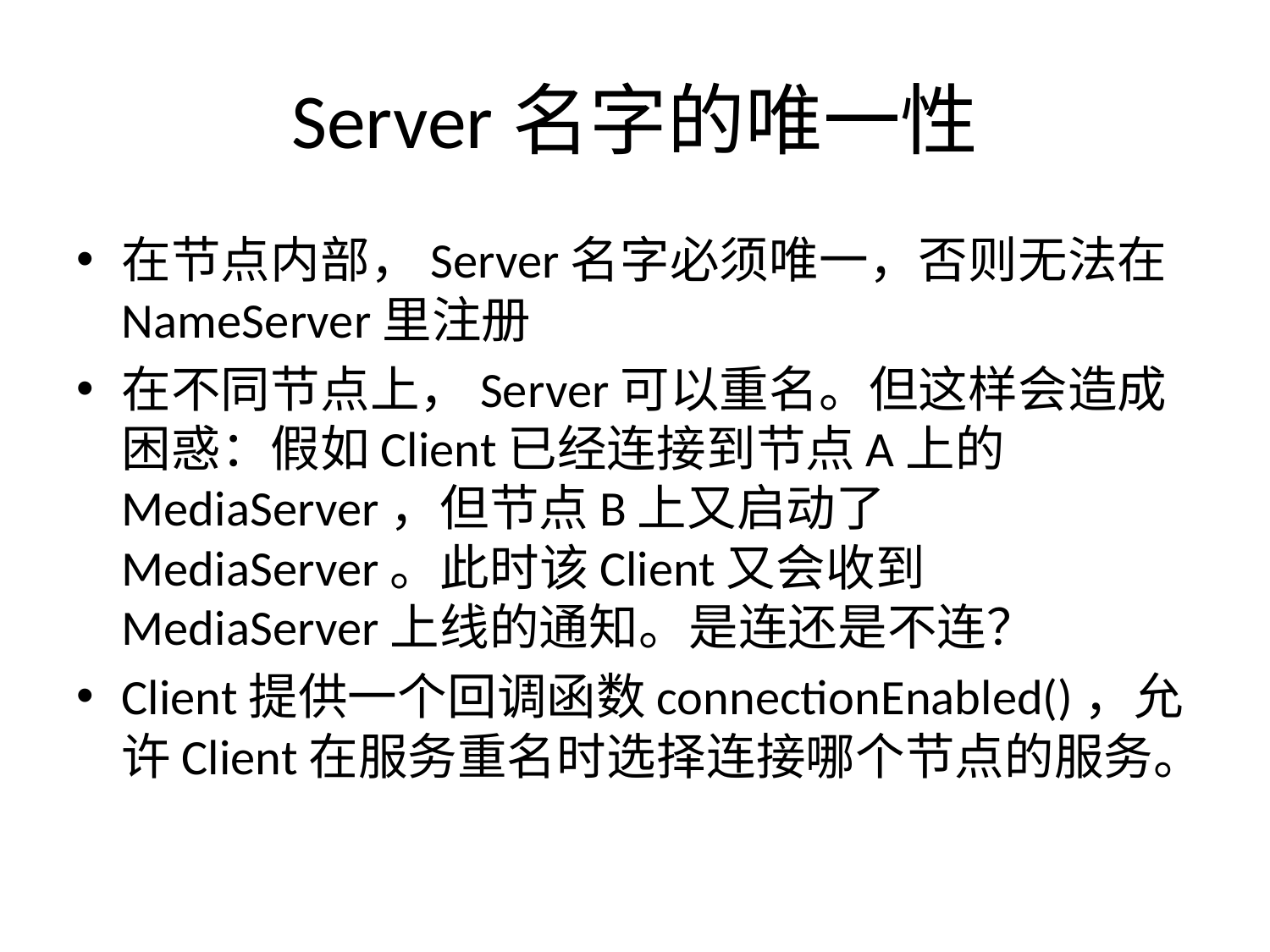

# Server名字的唯一性
在节点内部，Server名字必须唯一，否则无法在NameServer里注册
在不同节点上，Server可以重名。但这样会造成困惑：假如Client已经连接到节点A上的MediaServer，但节点B上又启动了MediaServer。此时该Client又会收到MediaServer上线的通知。是连还是不连？
Client提供一个回调函数connectionEnabled()，允许Client在服务重名时选择连接哪个节点的服务。